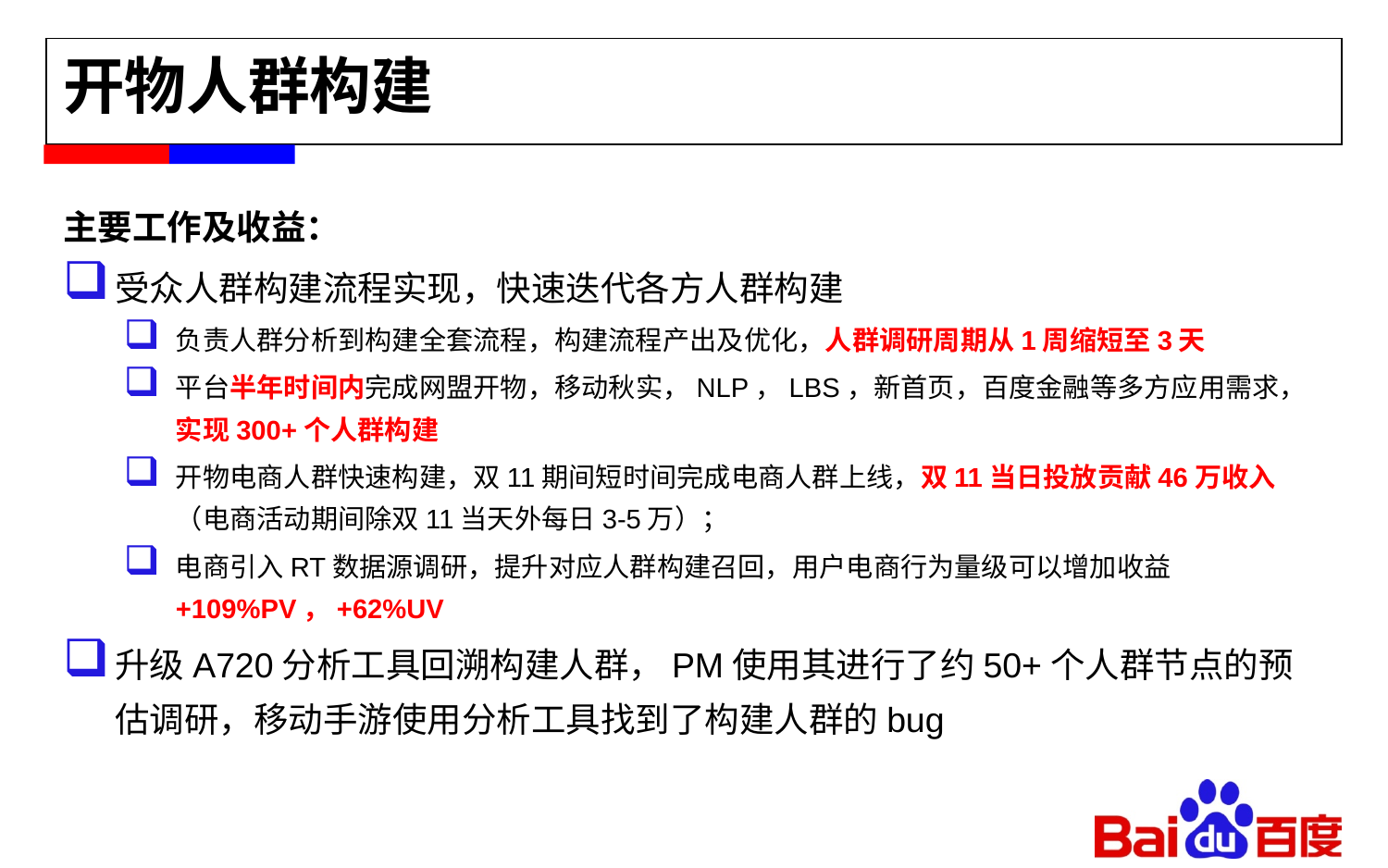

开物人群构建
主要工作及收益：
受众人群构建流程实现，快速迭代各方人群构建
负责人群分析到构建全套流程，构建流程产出及优化，人群调研周期从1周缩短至3天
平台半年时间内完成网盟开物，移动秋实，NLP，LBS，新首页，百度金融等多方应用需求，实现300+个人群构建
开物电商人群快速构建，双11期间短时间完成电商人群上线，双11当日投放贡献46万收入（电商活动期间除双11当天外每日3-5万）；
电商引入RT数据源调研，提升对应人群构建召回，用户电商行为量级可以增加收益+109%PV，+62%UV
升级A720分析工具回溯构建人群，PM使用其进行了约50+个人群节点的预估调研，移动手游使用分析工具找到了构建人群的bug